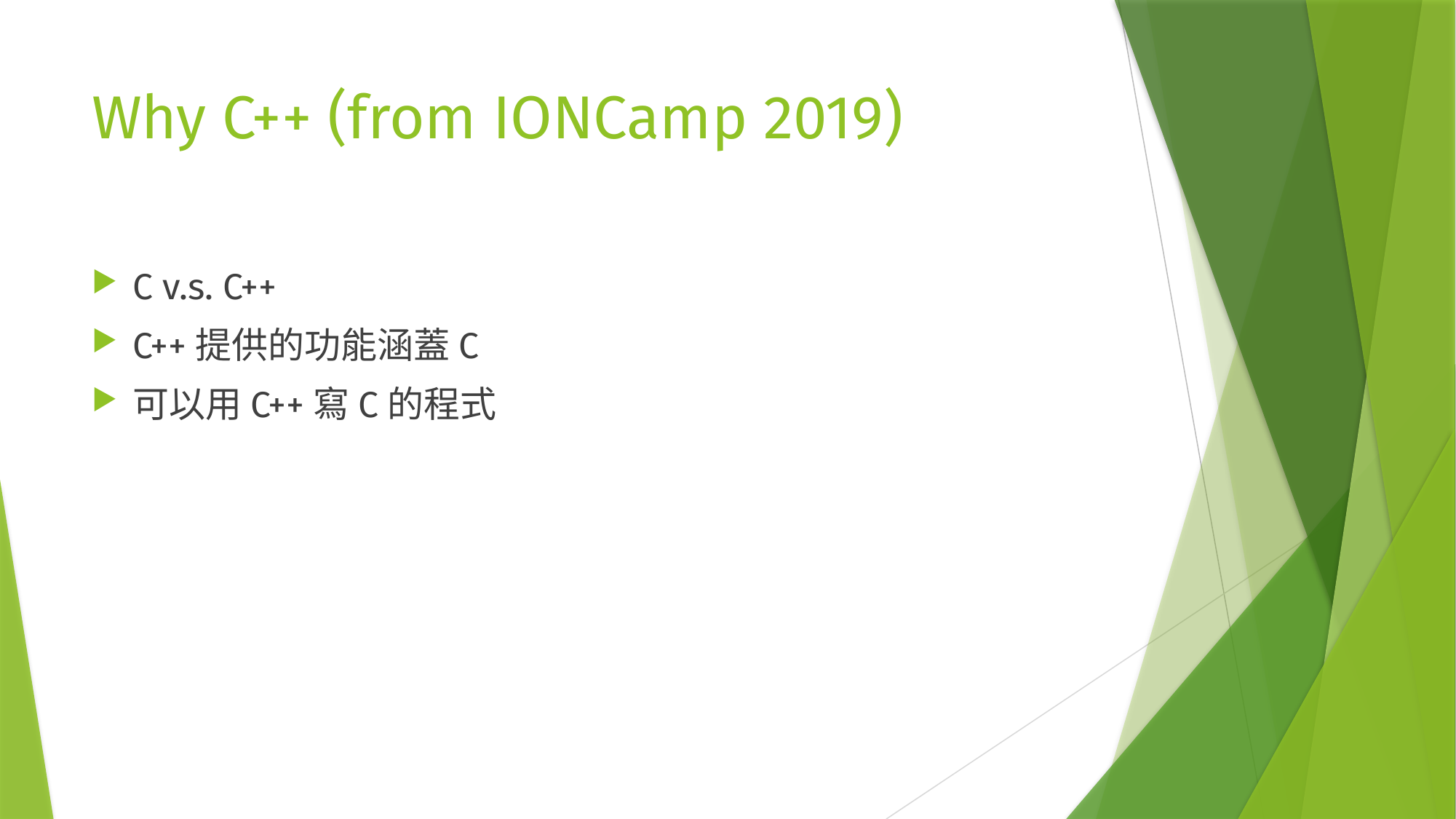

# Why C++ (from IONCamp 2019)
C v.s. C++
C++提供的功能涵蓋C
可以用C++寫C的程式